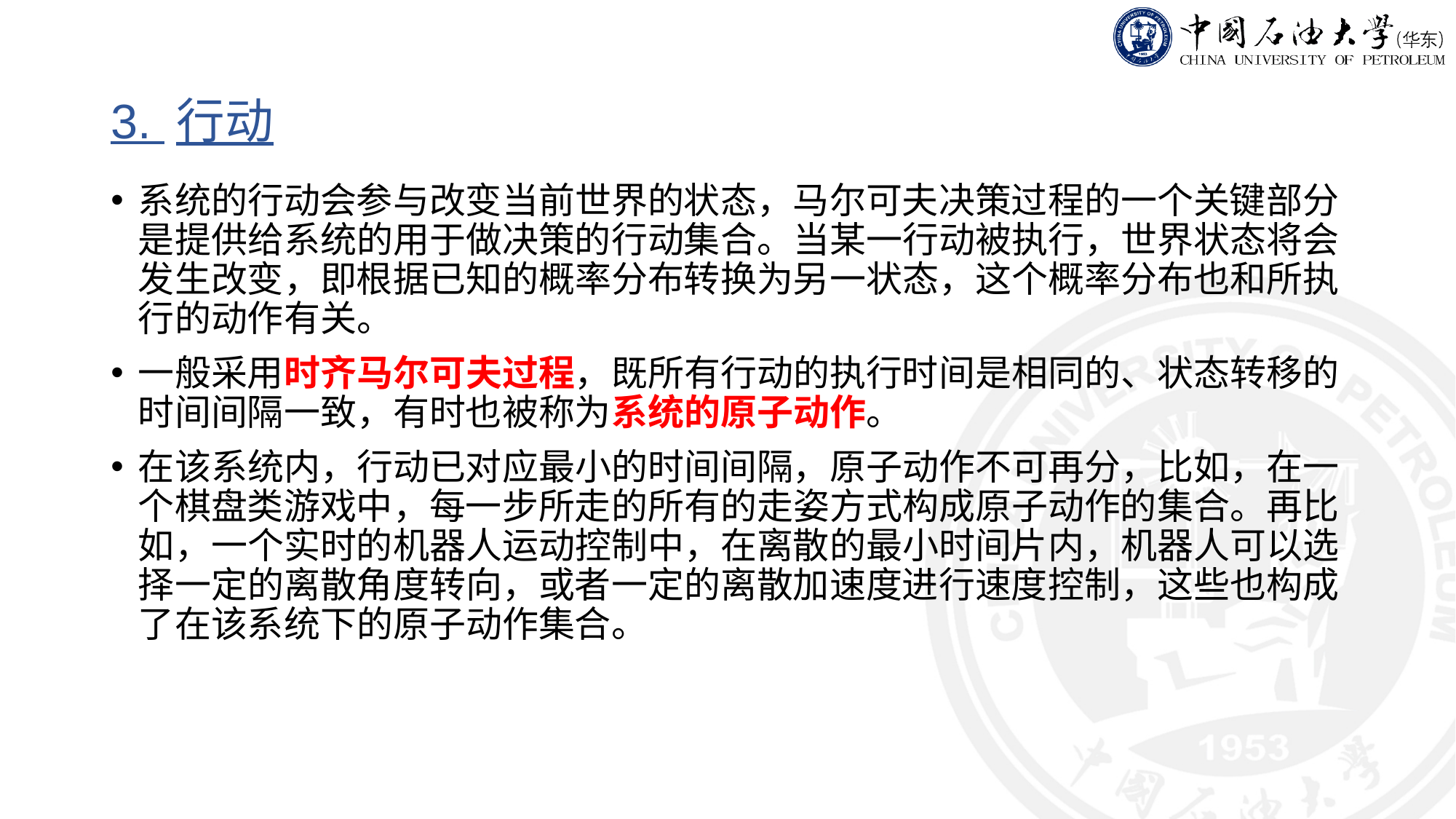

# 3. 行动
系统的行动会参与改变当前世界的状态，马尔可夫决策过程的一个关键部分是提供给系统的用于做决策的行动集合。当某一行动被执行，世界状态将会发生改变，即根据已知的概率分布转换为另一状态，这个概率分布也和所执行的动作有关。
一般采用时齐马尔可夫过程，既所有行动的执行时间是相同的、状态转移的时间间隔一致，有时也被称为系统的原子动作。
在该系统内，行动已对应最小的时间间隔，原子动作不可再分，比如，在一个棋盘类游戏中，每一步所走的所有的走姿方式构成原子动作的集合。再比如，一个实时的机器人运动控制中，在离散的最小时间片内，机器人可以选择一定的离散角度转向，或者一定的离散加速度进行速度控制，这些也构成了在该系统下的原子动作集合。